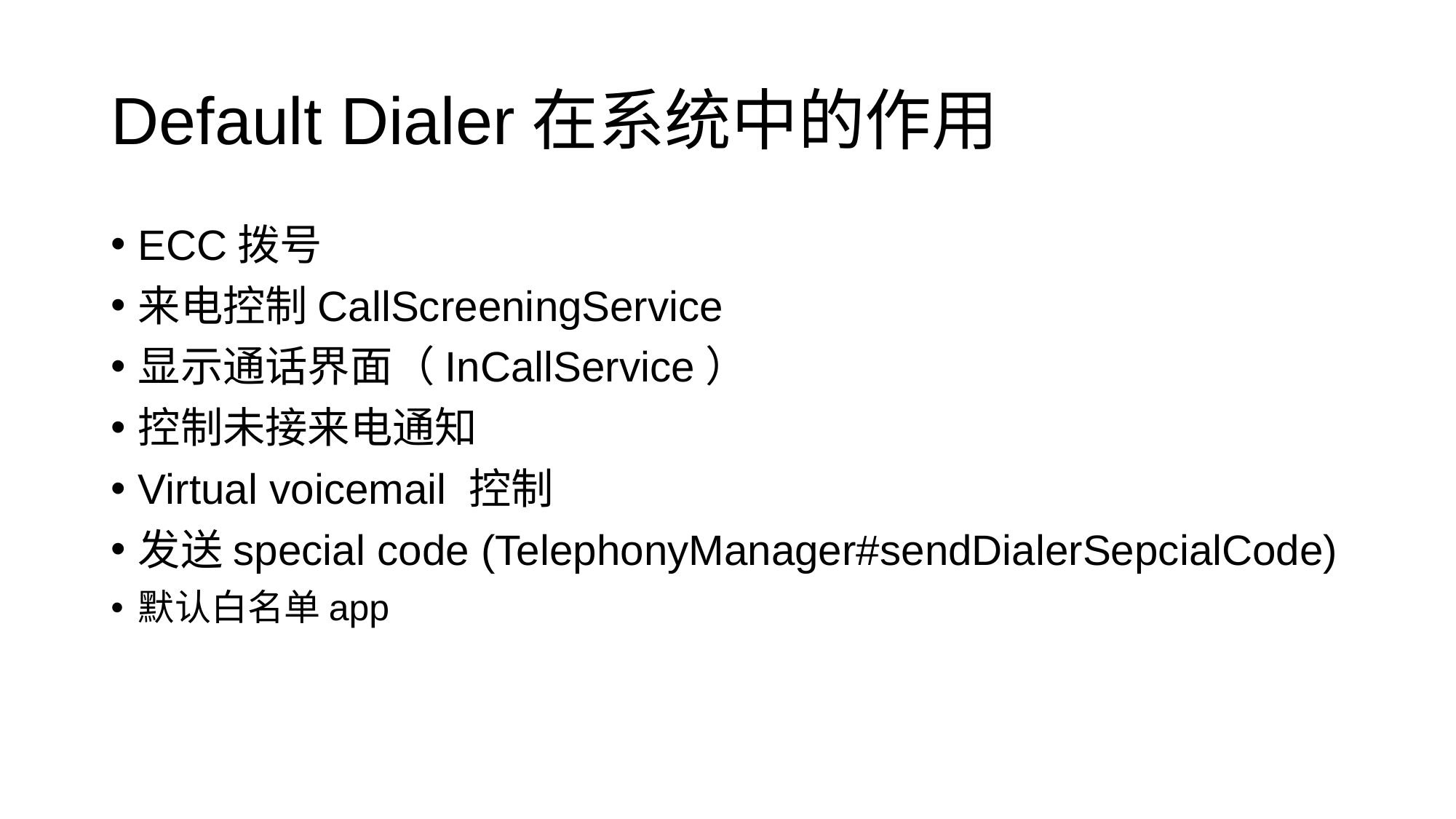

# Default Dialer在系统中的作用
ECC拨号
来电控制CallScreeningService
显示通话界面（InCallService）
控制未接来电通知
Virtual voicemail 控制
发送special code (TelephonyManager#sendDialerSepcialCode)
默认白名单app